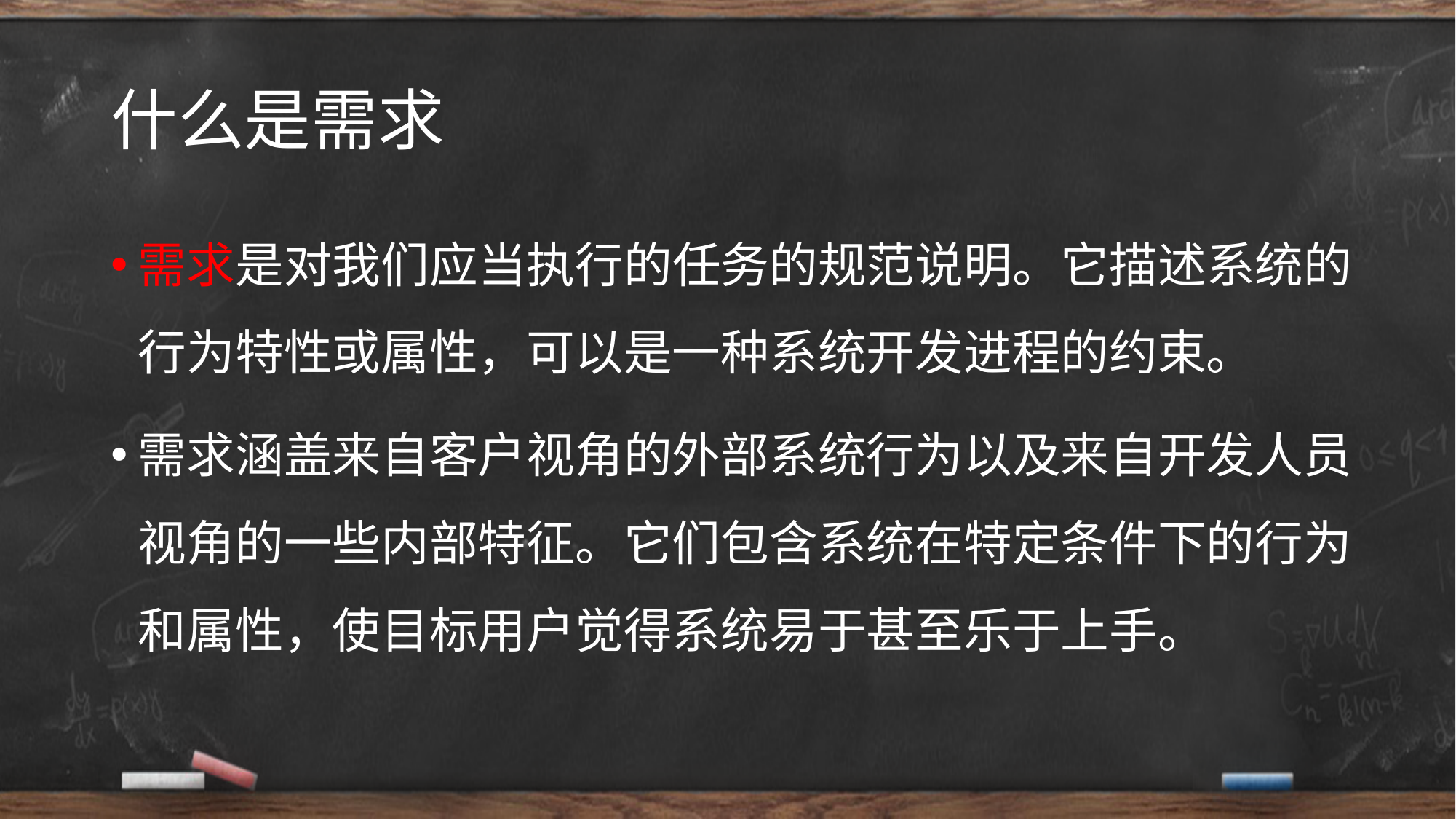

# 什么是需求
需求是对我们应当执行的任务的规范说明。它描述系统的行为特性或属性，可以是一种系统开发进程的约束。
需求涵盖来自客户视角的外部系统行为以及来自开发人员视角的一些内部特征。它们包含系统在特定条件下的行为和属性，使目标用户觉得系统易于甚至乐于上手。